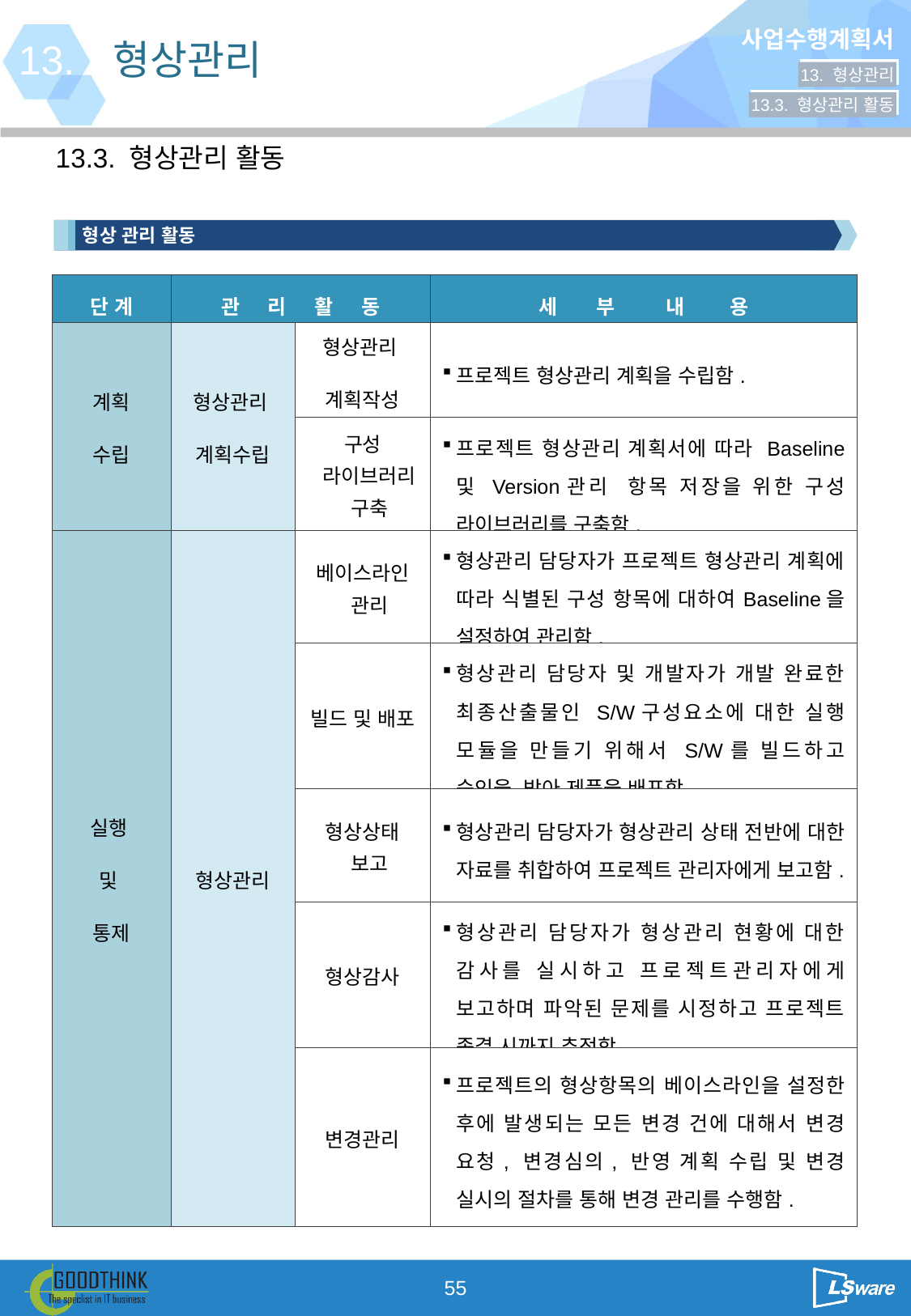

13.
형상관리
13. 형상관리
13.3. 형상관리 활동
13.3. 형상관리 활동

형상 관리 활동
| 단 계 | 관 리 활 동 |  | 세 부 내 용 |
| --- | --- | --- | --- |
| 계획 수립 | 형상관리 계획수립 | 형상관리 계획작성 | 프로젝트 형상관리 계획을 수립함. |
|  |  | 구성 라이브러리 구축 | 프로젝트 형상관리 계획서에 따라 Baseline 및 Version관리 항목 저장을 위한 구성 라이브러리를 구축함. |
| 실행 및 통제 | 형상관리 | 베이스라인 관리 | 형상관리 담당자가 프로젝트 형상관리 계획에 따라 식별된 구성 항목에 대하여Baseline을 설정하여 관리함. |
|  |  | 빌드 및 배포 | 형상관리 담당자 및 개발자가 개발 완료한 최종산출물인 S/W구성요소에 대한 실행 모듈을 만들기 위해서 S/W를 빌드하고 승인을 받아 제품을 배포함. |
|  |  | 형상상태 보고 | 형상관리 담당자가 형상관리 상태 전반에 대한 자료를 취합하여 프로젝트 관리자에게 보고함. |
|  |  | 형상감사 | 형상관리 담당자가 형상관리 현황에 대한 감사를 실시하고 프로젝트관리자에게 보고하며 파악된 문제를 시정하고 프로젝트 종결 시까지 추적함. |
|  |  | 변경관리 | 프로젝트의 형상항목의 베이스라인을 설정한 후에 발생되는 모든 변경 건에 대해서 변경 요청, 변경심의, 반영 계획 수립 및 변경 실시의 절차를 통해 변경 관리를 수행함. |